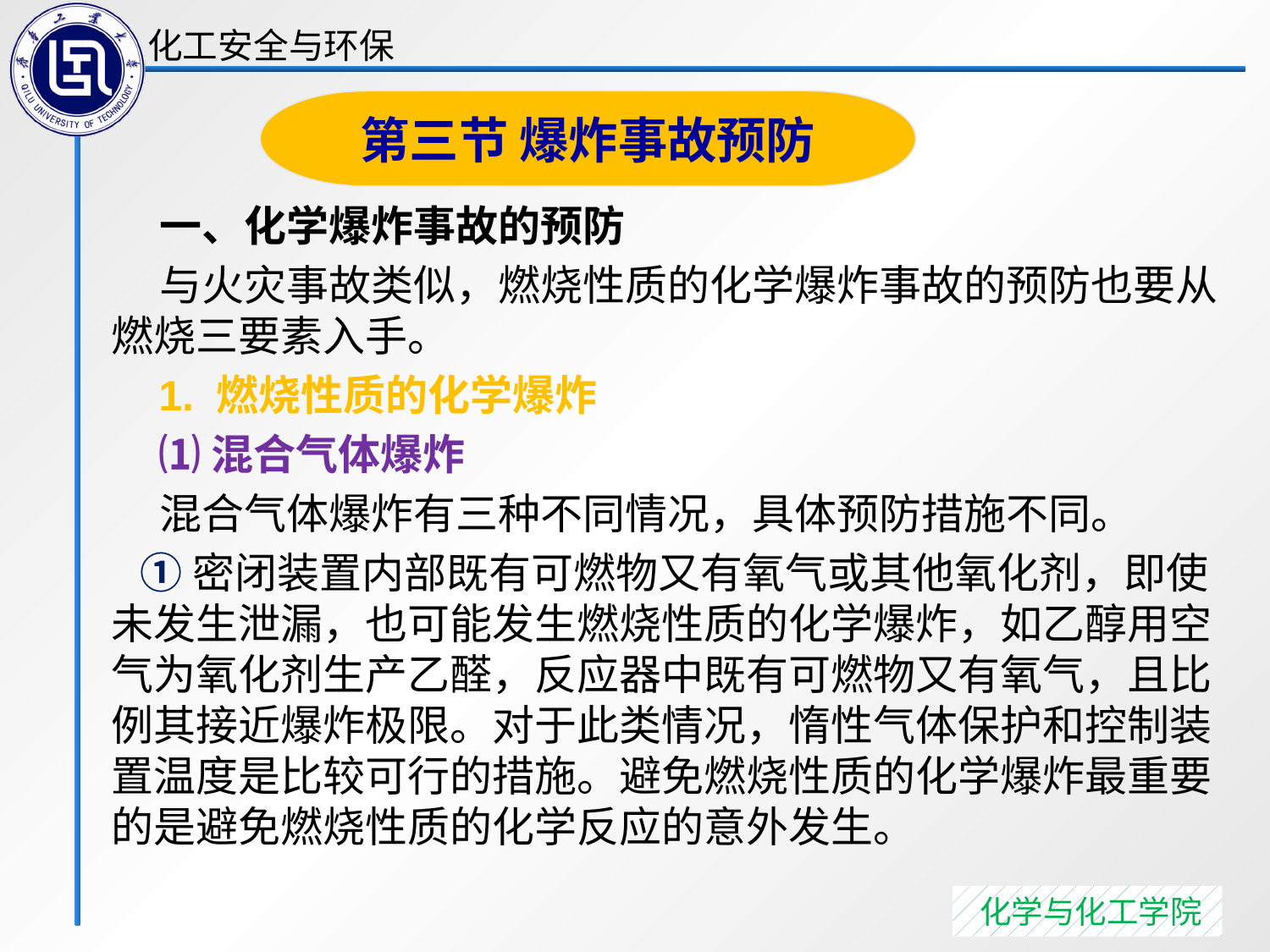

一、化学爆炸事故的预防
    与火灾事故类似，燃烧性质的化学爆炸事故的预防也要从燃烧三要素入手。
    1. 燃烧性质的化学爆炸
     ⑴混合气体爆炸
    混合气体爆炸有三种不同情况，具体预防措施不同。
   ①密闭装置内部既有可燃物又有氧气或其他氧化剂，即使未发生泄漏，也可能发生燃烧性质的化学爆炸，如乙醇用空气为氧化剂生产乙醛，反应器中既有可燃物又有氧气，且比例其接近爆炸极限。对于此类情况，惰性气体保护和控制装置温度是比较可行的措施。避免燃烧性质的化学爆炸最重要的是避免燃烧性质的化学反应的意外发生。

第三节 爆炸事故预防